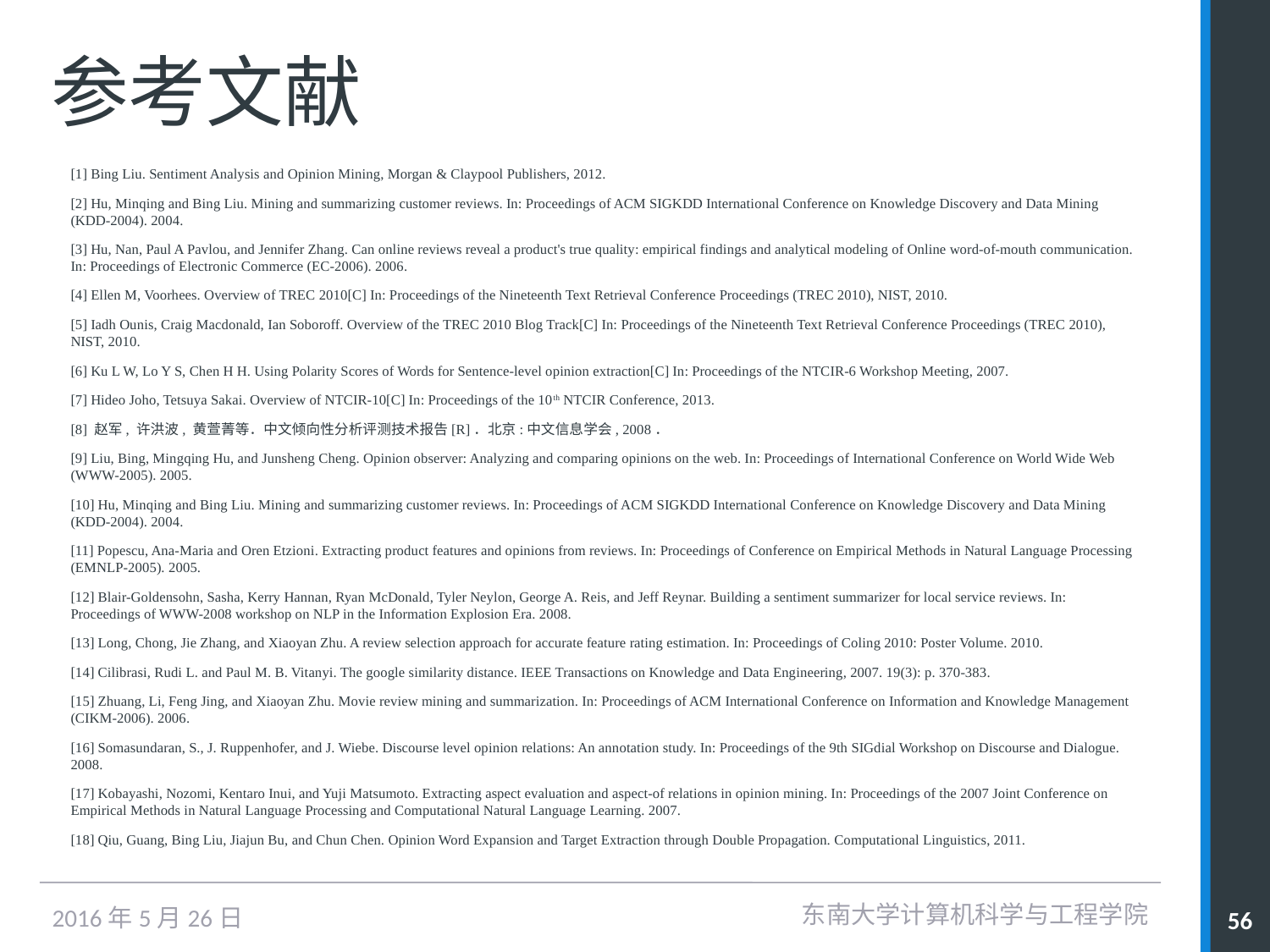

# 参考文献
[1] Bing Liu. Sentiment Analysis and Opinion Mining, Morgan & Claypool Publishers, 2012.
[2] Hu, Minqing and Bing Liu. Mining and summarizing customer reviews. In: Proceedings of ACM SIGKDD International Conference on Knowledge Discovery and Data Mining (KDD-2004). 2004.
[3] Hu, Nan, Paul A Pavlou, and Jennifer Zhang. Can online reviews reveal a product's true quality: empirical findings and analytical modeling of Online word-of-mouth communication. In: Proceedings of Electronic Commerce (EC-2006). 2006.
[4] Ellen M, Voorhees. Overview of TREC 2010[C] In: Proceedings of the Nineteenth Text Retrieval Conference Proceedings (TREC 2010), NIST, 2010.
[5] Iadh Ounis, Craig Macdonald, Ian Soboroff. Overview of the TREC 2010 Blog Track[C] In: Proceedings of the Nineteenth Text Retrieval Conference Proceedings (TREC 2010), NIST, 2010.
[6] Ku L W, Lo Y S, Chen H H. Using Polarity Scores of Words for Sentence-level opinion extraction[C] In: Proceedings of the NTCIR-6 Workshop Meeting, 2007.
[7] Hideo Joho, Tetsuya Sakai. Overview of NTCIR-10[C] In: Proceedings of the 10th NTCIR Conference, 2013.
[8] 赵军, 许洪波, 黄萱菁等．中文倾向性分析评测技术报告[R]．北京:中文信息学会, 2008．
[9] Liu, Bing, Mingqing Hu, and Junsheng Cheng. Opinion observer: Analyzing and comparing opinions on the web. In: Proceedings of International Conference on World Wide Web (WWW-2005). 2005.
[10] Hu, Minqing and Bing Liu. Mining and summarizing customer reviews. In: Proceedings of ACM SIGKDD International Conference on Knowledge Discovery and Data Mining (KDD-2004). 2004.
[11] Popescu, Ana-Maria and Oren Etzioni. Extracting product features and opinions from reviews. In: Proceedings of Conference on Empirical Methods in Natural Language Processing (EMNLP-2005). 2005.
[12] Blair-Goldensohn, Sasha, Kerry Hannan, Ryan McDonald, Tyler Neylon, George A. Reis, and Jeff Reynar. Building a sentiment summarizer for local service reviews. In: Proceedings of WWW-2008 workshop on NLP in the Information Explosion Era. 2008.
[13] Long, Chong, Jie Zhang, and Xiaoyan Zhu. A review selection approach for accurate feature rating estimation. In: Proceedings of Coling 2010: Poster Volume. 2010.
[14] Cilibrasi, Rudi L. and Paul M. B. Vitanyi. The google similarity distance. IEEE Transactions on Knowledge and Data Engineering, 2007. 19(3): p. 370-383.
[15] Zhuang, Li, Feng Jing, and Xiaoyan Zhu. Movie review mining and summarization. In: Proceedings of ACM International Conference on Information and Knowledge Management (CIKM-2006). 2006.
[16] Somasundaran, S., J. Ruppenhofer, and J. Wiebe. Discourse level opinion relations: An annotation study. In: Proceedings of the 9th SIGdial Workshop on Discourse and Dialogue. 2008.
[17] Kobayashi, Nozomi, Kentaro Inui, and Yuji Matsumoto. Extracting aspect evaluation and aspect-of relations in opinion mining. In: Proceedings of the 2007 Joint Conference on Empirical Methods in Natural Language Processing and Computational Natural Language Learning. 2007.
[18] Qiu, Guang, Bing Liu, Jiajun Bu, and Chun Chen. Opinion Word Expansion and Target Extraction through Double Propagation. Computational Linguistics, 2011.
东南大学计算机科学与工程学院
56